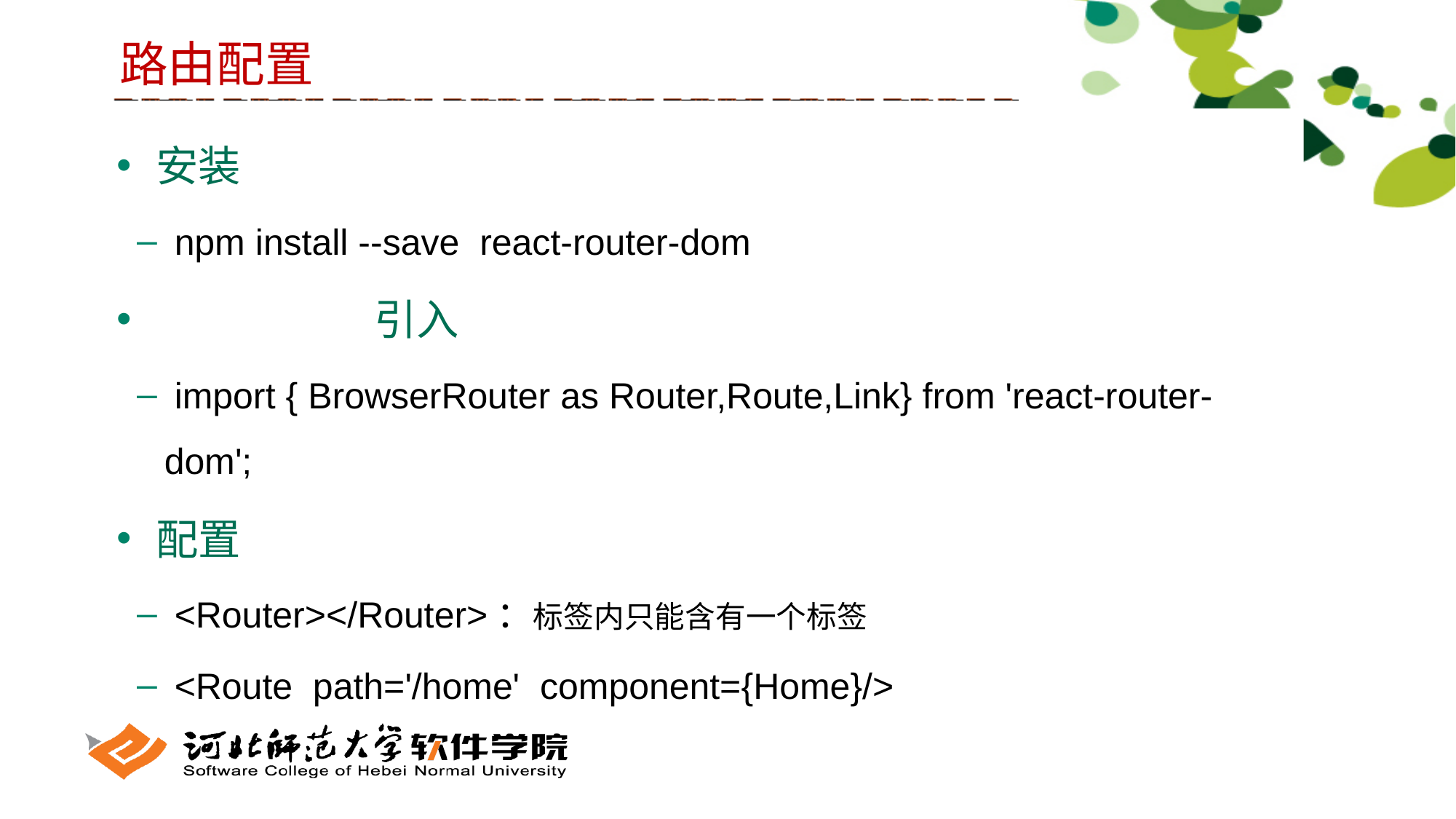

路由配置
 安装
 npm install --save  react-router-dom
		 引入
 import { BrowserRouter as Router,Route,Link} from 'react-router-dom';
 配置
 <Router></Router>：标签内只能含有一个标签
 <Route  path='/home'  component={Home}/>